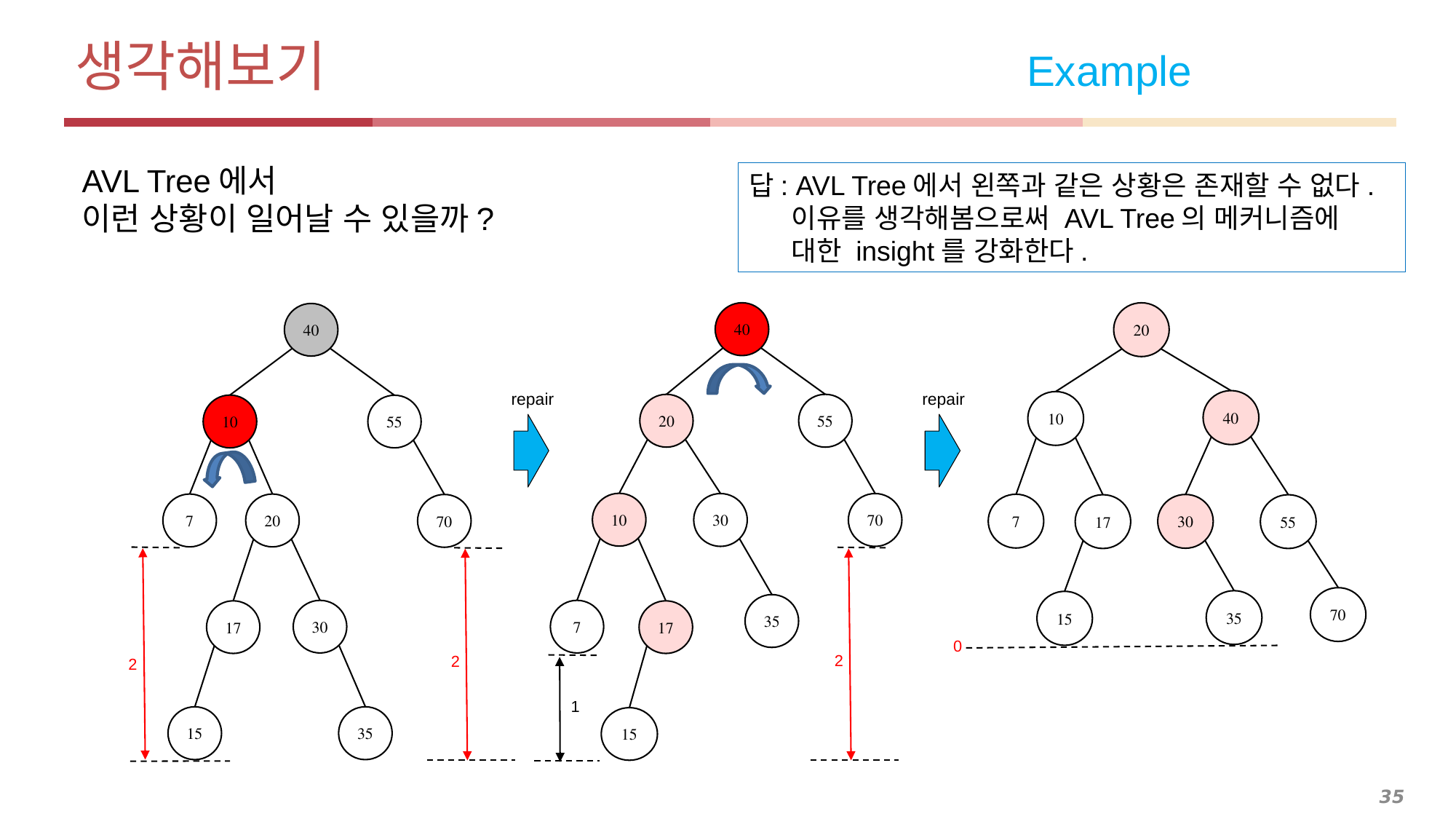

# 생각해보기                                             Example
AVL Tree에서
이런 상황이 일어날 수 있을까?
답: AVL Tree에서 왼쪽과 같은 상황은 존재할 수 없다.
이유를 생각해봄으로써 AVL Tree의 메커니즘에 대한 insight를 강화한다.
40
20
40
10
7
30
17
55
70
35
15
0
40
repair
repair
20
55
10
55

10
30
70
7
20
70
35
30
7
17
17
2
2
2
1
15
35
15